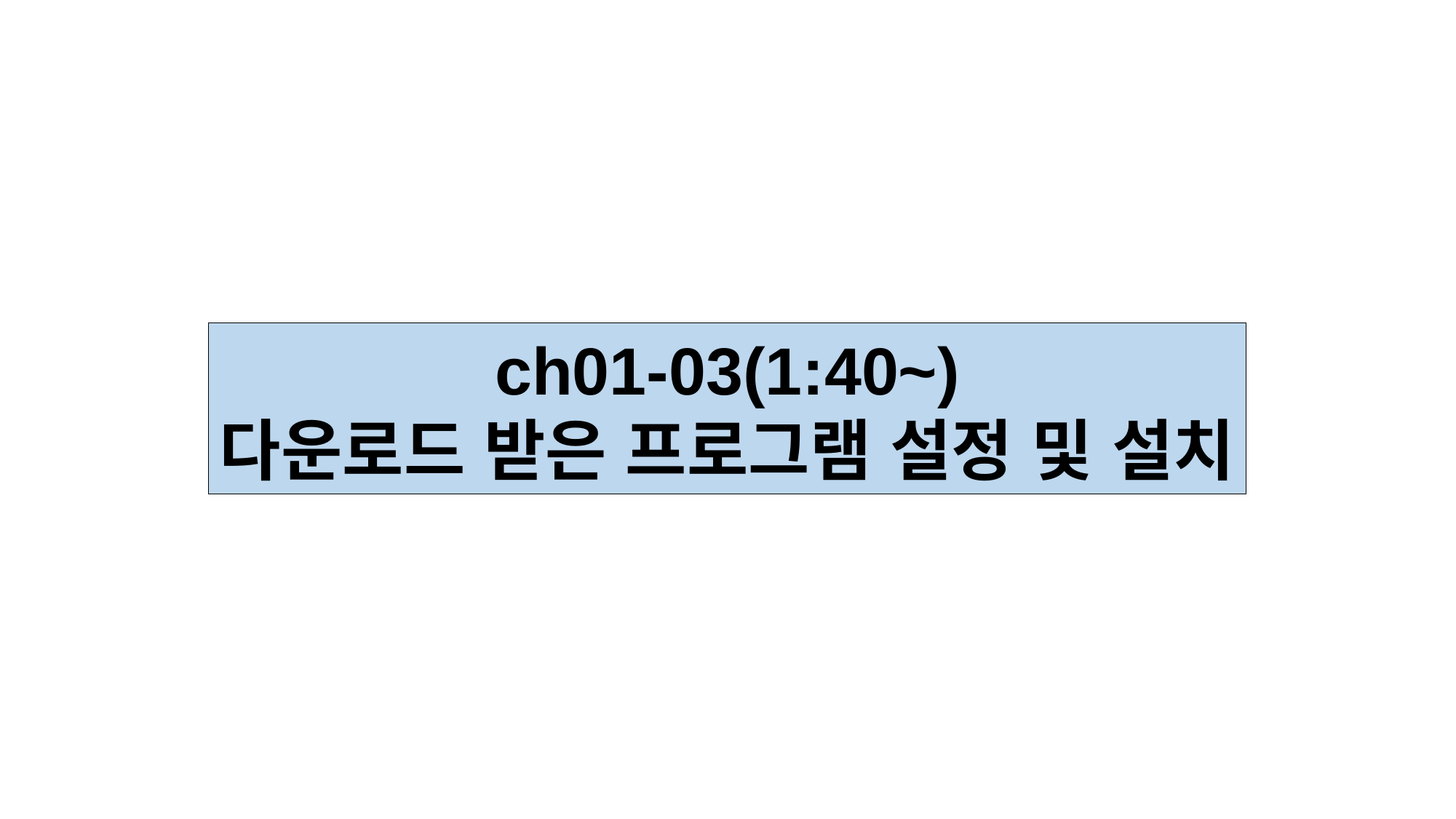

ch01-03(1:40~)
다운로드 받은 프로그램 설정 및 설치